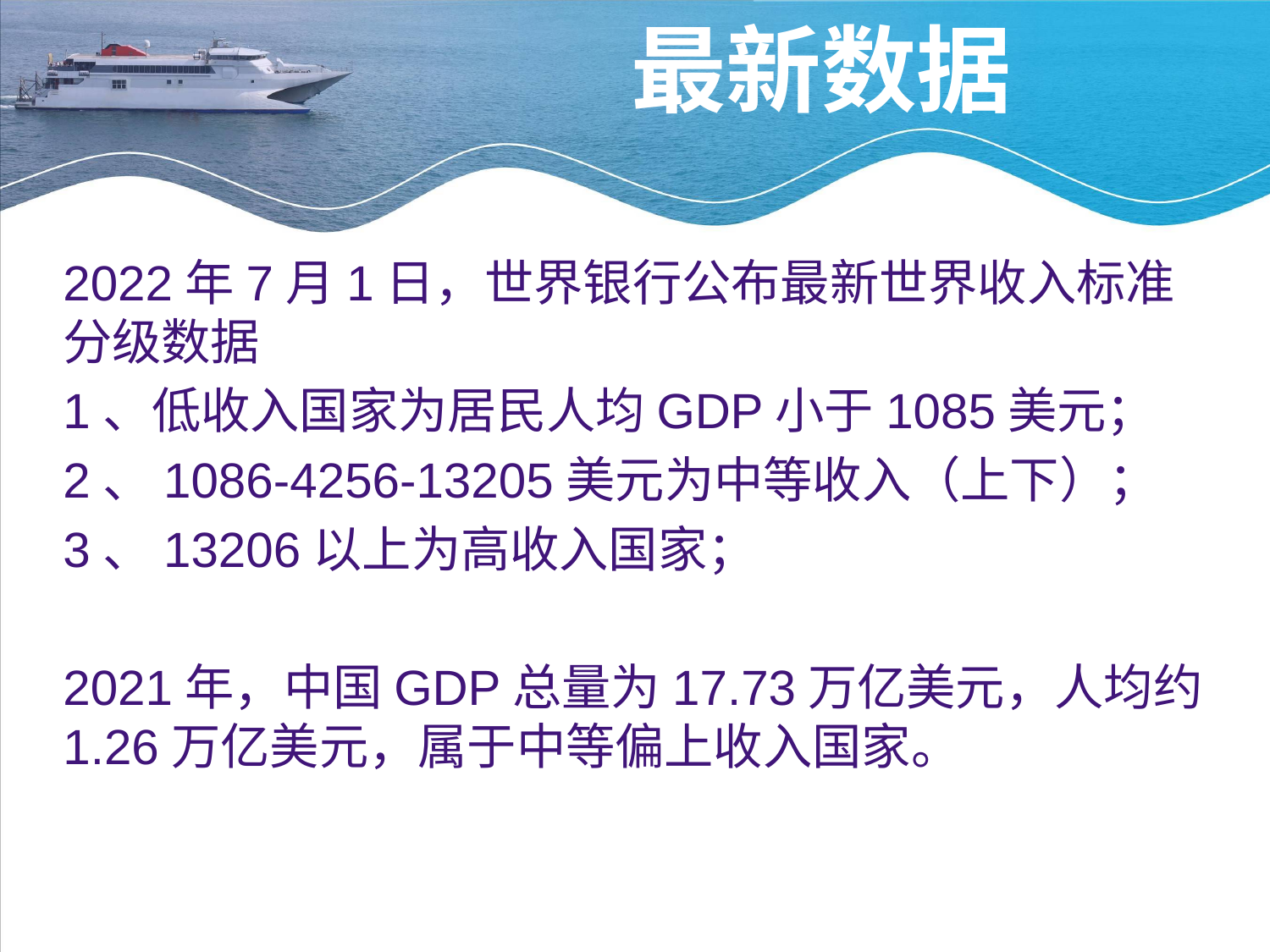

# 最新数据
2022年7月1日，世界银行公布最新世界收入标准分级数据
1、低收入国家为居民人均GDP小于1085美元；
2、1086-4256-13205美元为中等收入（上下）；
3、13206以上为高收入国家；

2021年，中国GDP总量为17.73万亿美元，人均约1.26万亿美元，属于中等偏上收入国家。